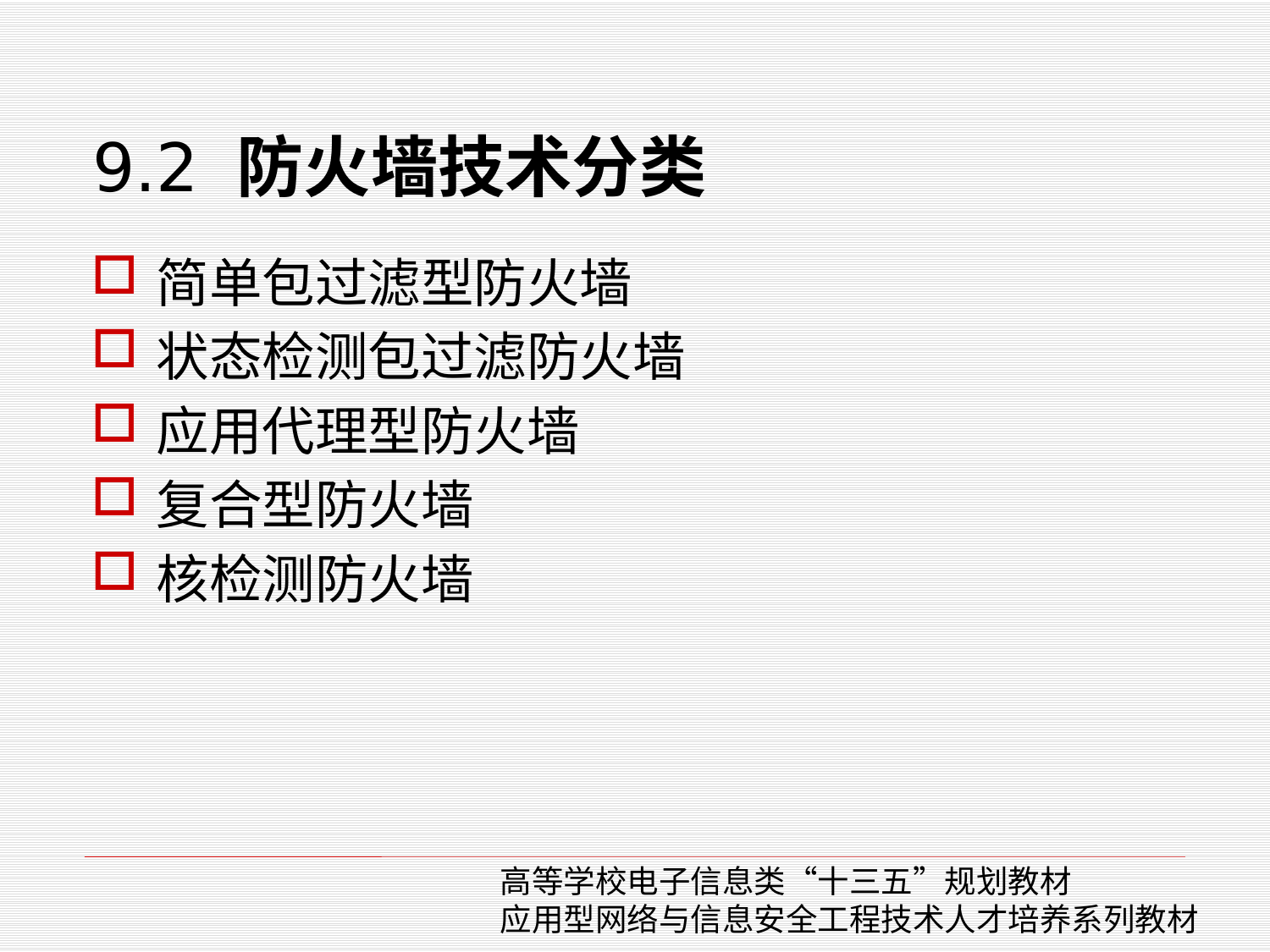

# 9.2 防火墙技术分类
简单包过滤型防火墙
状态检测包过滤防火墙
应用代理型防火墙
复合型防火墙
核检测防火墙
高等学校电子信息类“十三五”规划教材
应用型网络与信息安全工程技术人才培养系列教材